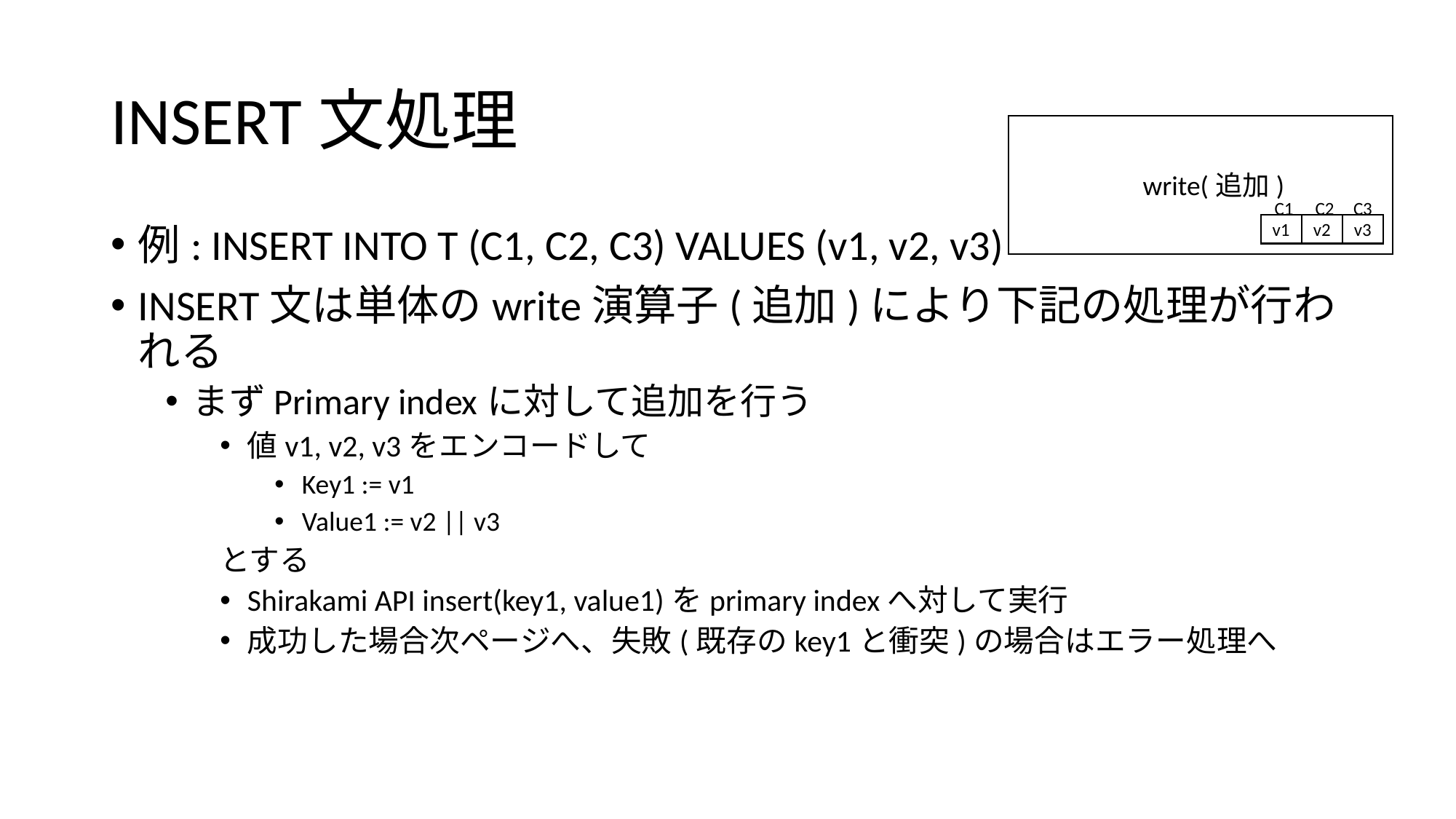

# INSERT文処理
                    write(追加)
C1
C2
C3
v1
v2
v3
例: INSERT INTO T (C1, C2, C3) VALUES (v1, v2, v3)
INSERT文は単体のwrite演算子(追加)により下記の処理が行われる
まずPrimary indexに対して追加を行う
値v1, v2, v3をエンコードして
Key1 := v1
Value1 := v2 || v3
とする
Shirakami API insert(key1, value1)をprimary indexへ対して実行
成功した場合次ページへ、失敗(既存のkey1と衝突)の場合はエラー処理へ